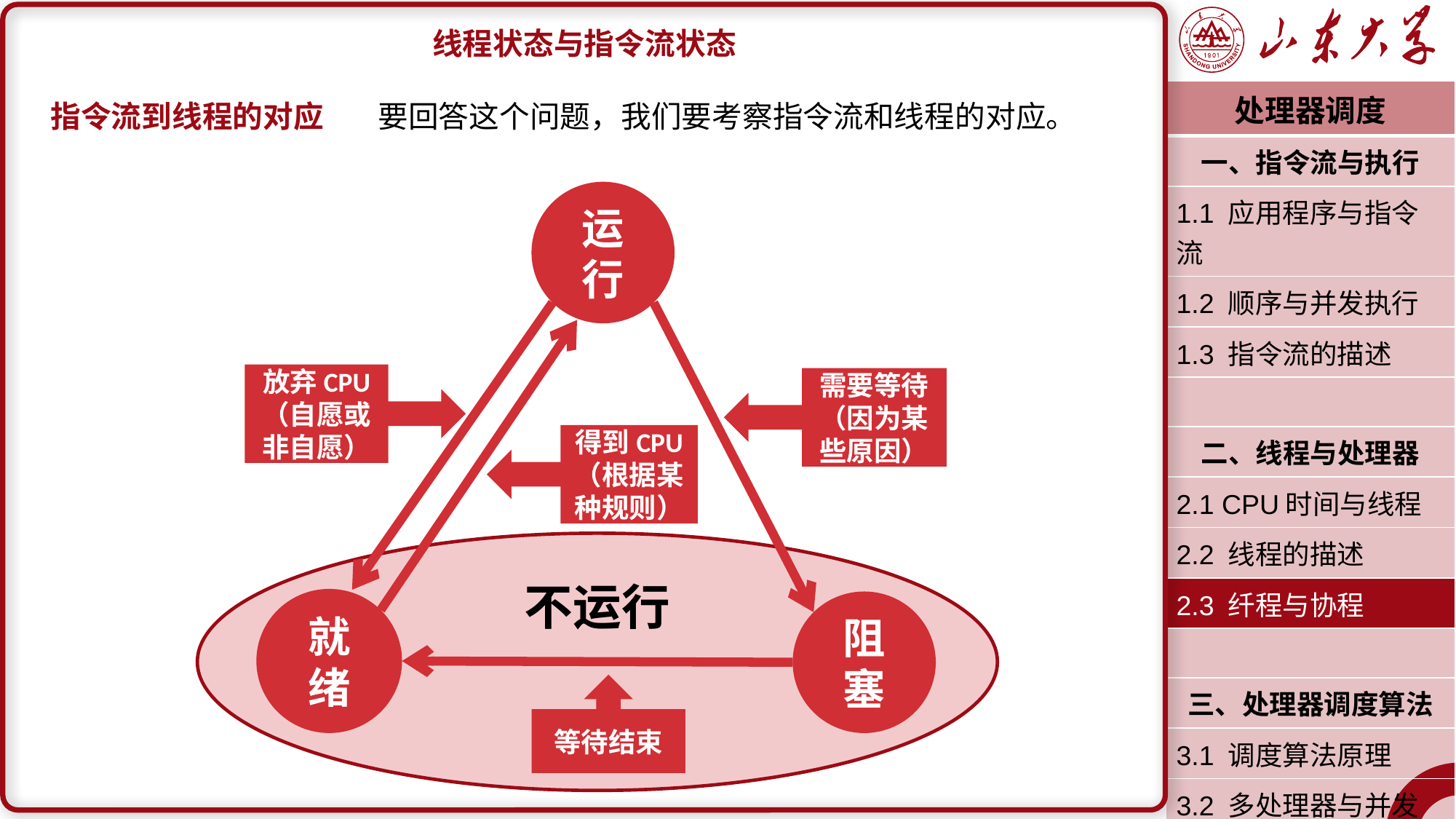

线程状态与指令流状态

指令流到线程的对应	要回答这个问题，我们要考察指令流和线程的对应。
| 处理器调度 |
| --- |
| 一、指令流与执行 |
| 1.1 应用程序与指令流 |
| 1.2 顺序与并发执行 |
| 1.3 指令流的描述 |
|  |
| 二、线程与处理器 |
| 2.1 CPU时间与线程 |
| 2.2 线程的描述 |
| 2.3 纤程与协程 |
|  |
| 三、处理器调度算法 |
| 3.1 调度算法原理 |
| 3.2 多处理器与并发 |
| 潘润宇 2023.03 |
运行
放弃CPU
（自愿或非自愿）
需要等待
（因为某些原因）
得到CPU
（根据某种规则）
不运行
就绪
阻塞
等待结束